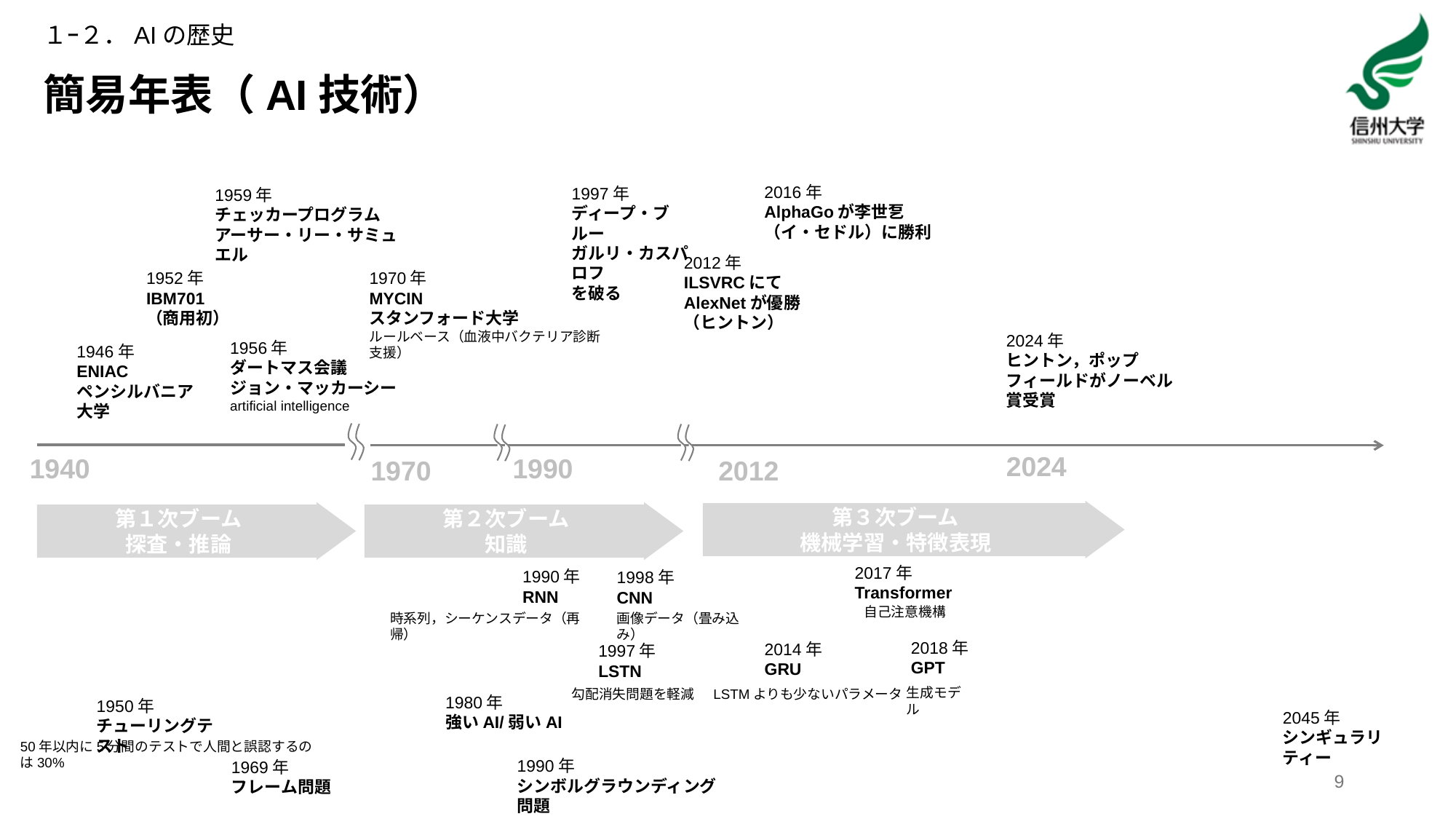

１ｰ２．AIの歴史
# 簡易年表（AI技術）
2016年
AlphaGoが李世乭（イ・セドル）に勝利
1997年
ディープ・ブルー
ガルリ・カスパロフ
を破る
1959年
チェッカープログラム
アーサー・リー・サミュエル
2012年
ILSVRCにてAlexNetが優勝
（ヒントン）
1952年
IBM701
（商用初）
1970年
MYCIN
スタンフォード大学
ルールベース（血液中バクテリア診断支援）
2024年
ヒントン，ポップフィールドがノーベル賞受賞
1956年
ダートマス会議
ジョン・マッカーシー
artificial intelligence
1946年
ENIAC
ペンシルバニア大学

2024
1940
1990
1970
2012
第３次ブーム
機械学習・特徴表現
第１次ブーム
探査・推論
第２次ブーム
知識
2017年
Transformer
1990年
RNN
1998年
CNN
自己注意機構
画像データ（畳み込み）
時系列，シーケンスデータ（再帰）
2018年
GPT
2014年
GRU
1997年
LSTN
生成モデル
勾配消失問題を軽減
LSTMよりも少ないパラメータ
1980年
強いAI/弱いAI
1950年
チューリングテスト
2045年
シンギュラリティー
50年以内に5分間のテストで人間と誤認するのは30%
1990年
シンボルグラウンディング問題
1969年
フレーム問題
9